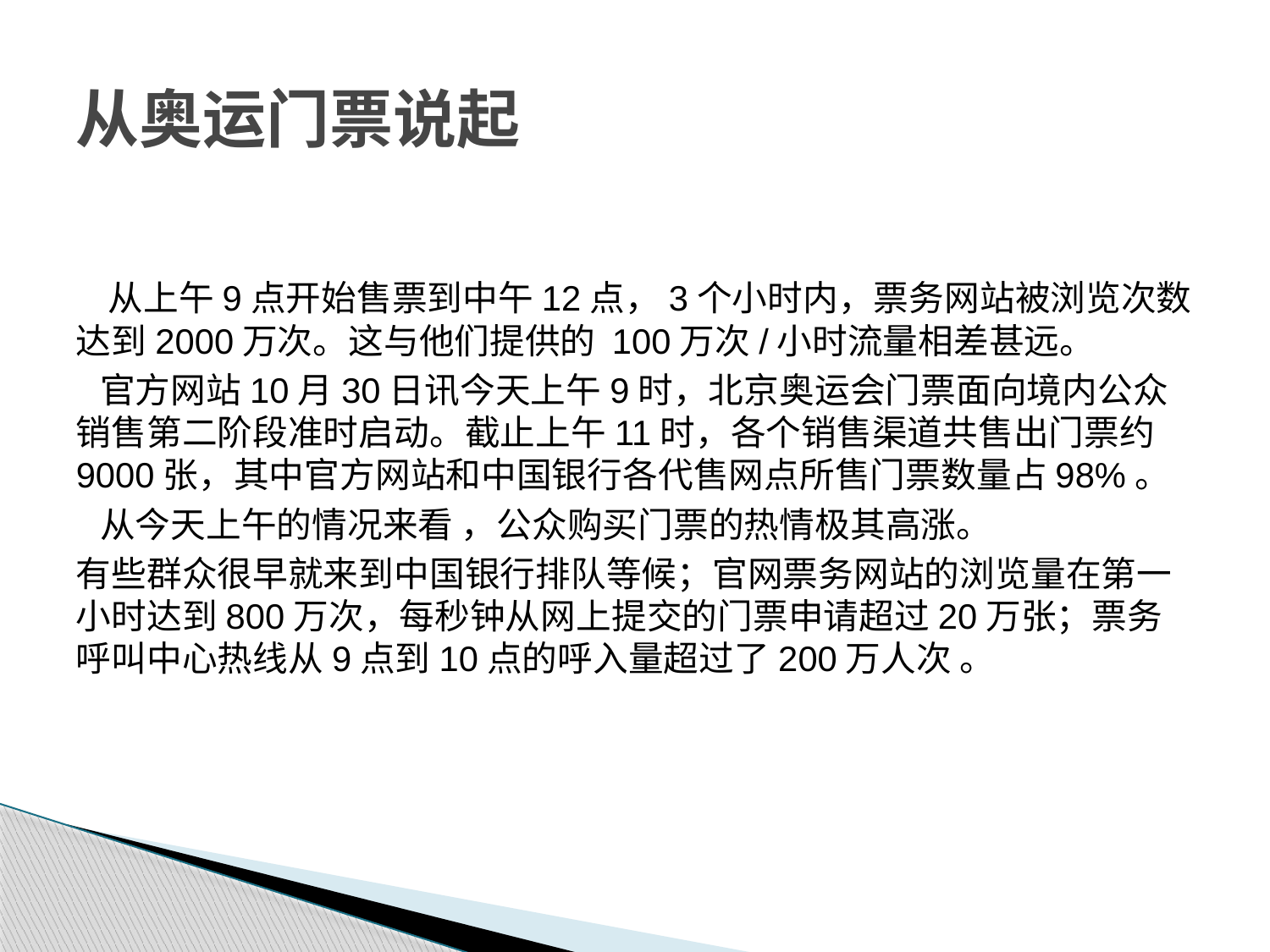

# 从奥运门票说起

   从上午9点开始售票到中午12点，3个小时内，票务网站被浏览次数达到2000万次。这与他们提供的 100万次/小时流量相差甚远。
  官方网站10月30日讯今天上午9时，北京奥运会门票面向境内公众销售第二阶段准时启动。截止上午11时，各个销售渠道共售出门票约9000张，其中官方网站和中国银行各代售网点所售门票数量占98%。
  从今天上午的情况来看 ，公众购买门票的热情极其高涨。
有些群众很早就来到中国银行排队等候；官网票务网站的浏览量在第一小时达到800万次，每秒钟从网上提交的门票申请超过20万张；票务呼叫中心热线从9点到10点的呼入量超过了200万人次 。